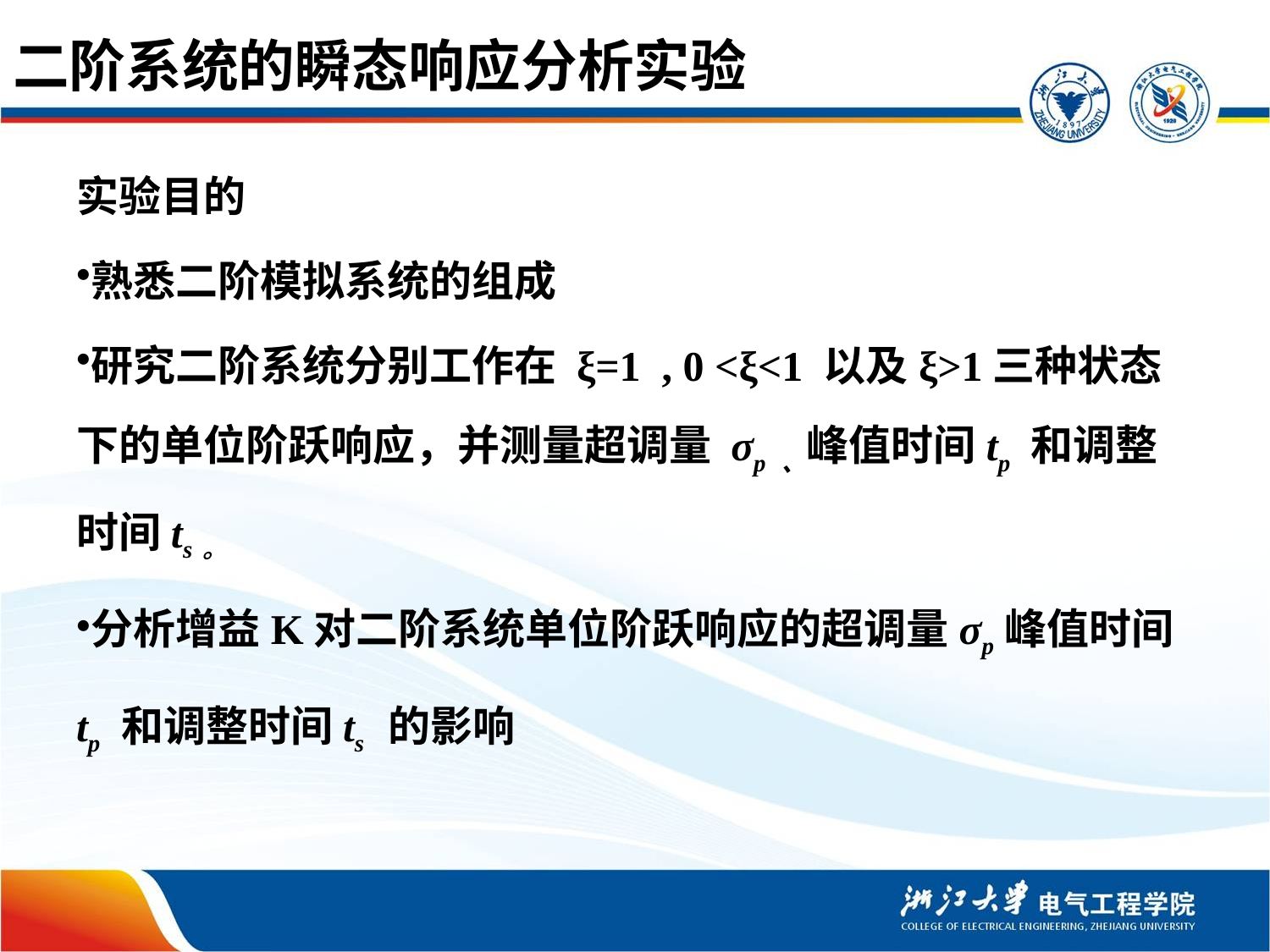

# 二阶系统的瞬态响应分析实验
实验目的
熟悉二阶模拟系统的组成
研究二阶系统分别工作在 ξ=1  , 0 <ξ<1 以及ξ>1三种状态下的单位阶跃响应，并测量超调量 σp 、峰值时间tp 和调整时间ts。
分析增益K对二阶系统单位阶跃响应的超调量σp峰值时间tp 和调整时间ts 的影响